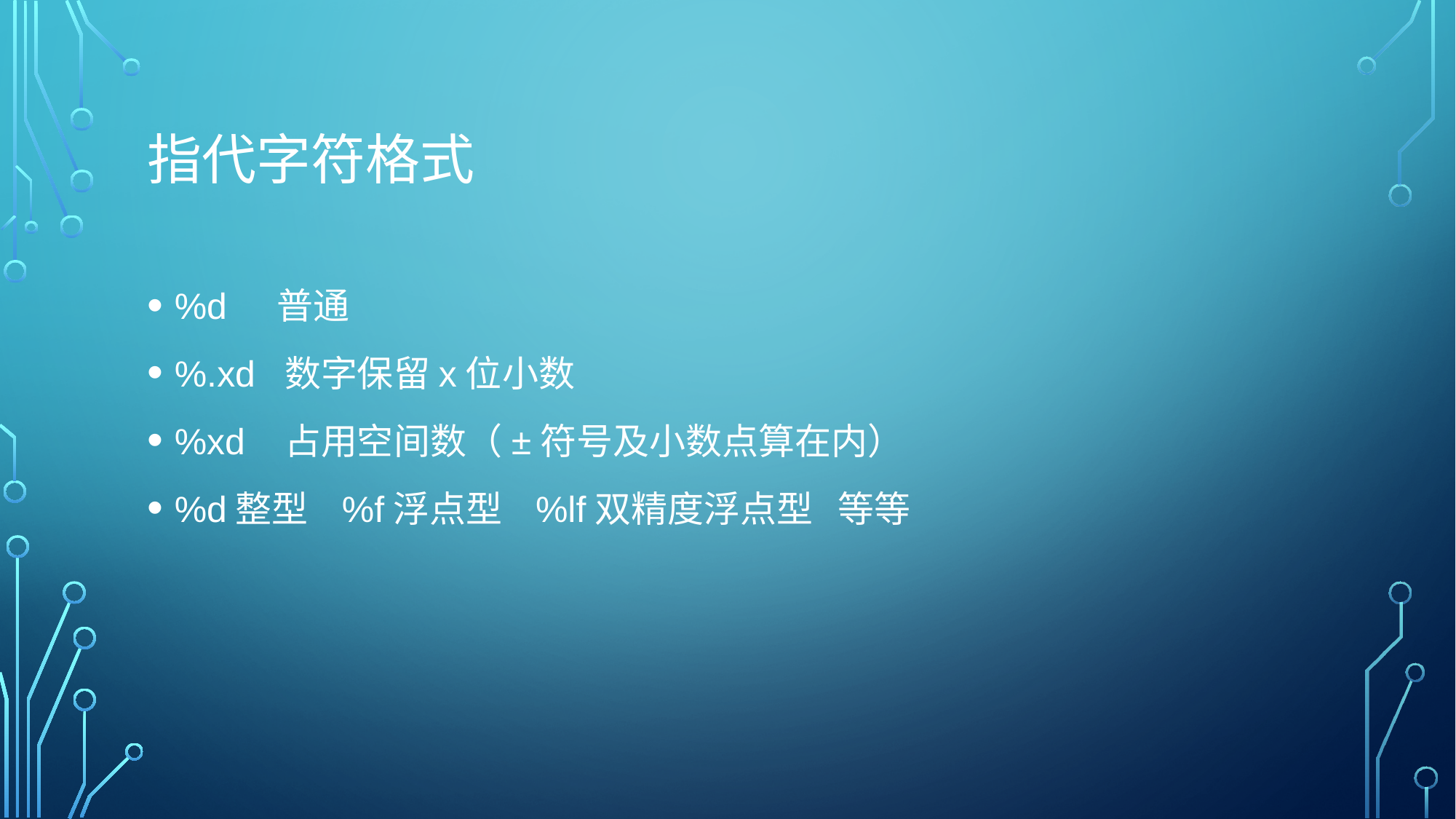

# 指代字符格式
%d    普通
%.xd  数字保留x位小数
%xd   占用空间数（±符号及小数点算在内）
%d整型   %f浮点型   %lf双精度浮点型   等等